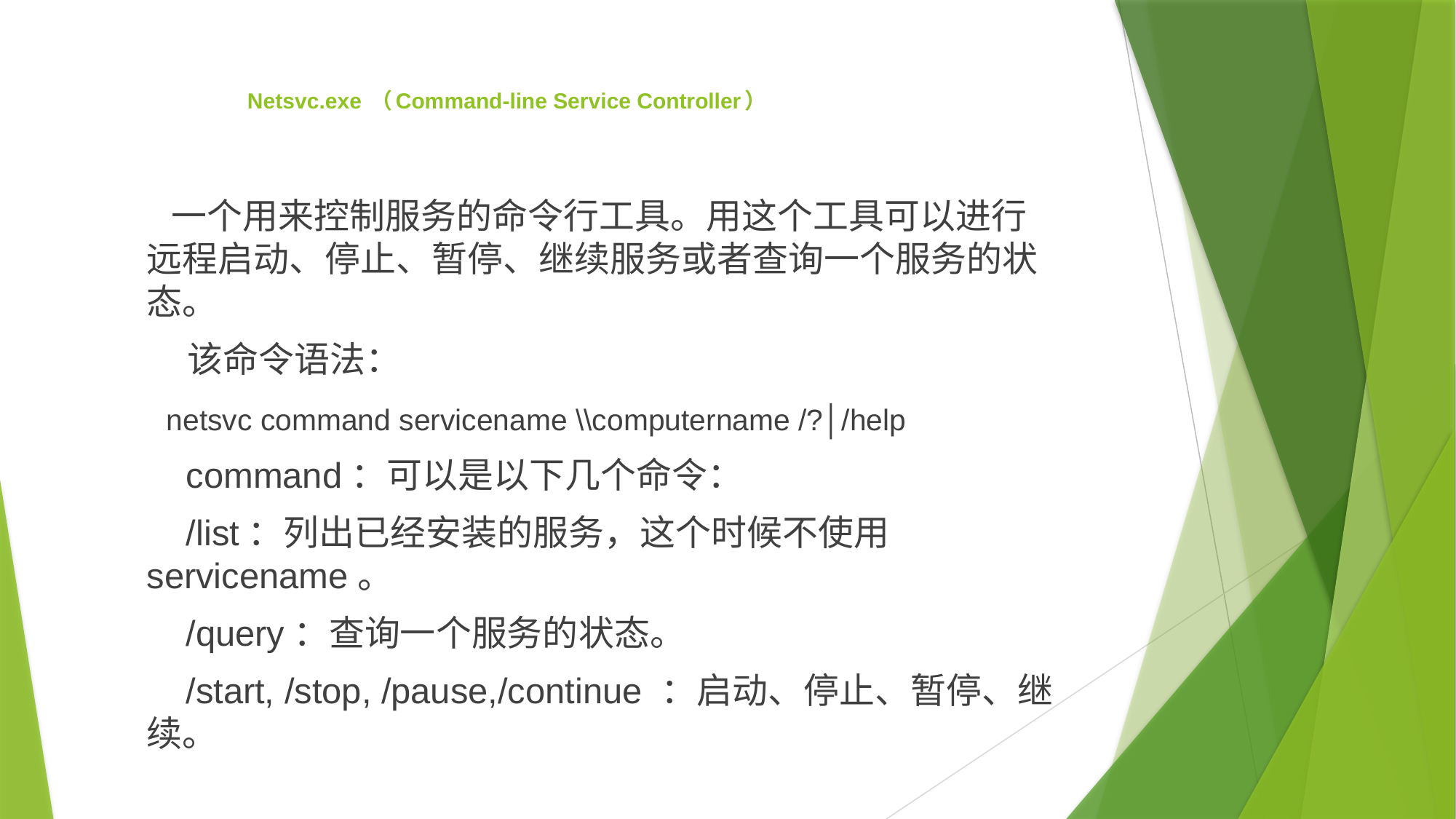

# Netsvc.exe （Command-line Service Controller）
  一个用来控制服务的命令行工具。用这个工具可以进行远程启动、停止、暂停、继续服务或者查询一个服务的状态。
    该命令语法：
  netsvc command servicename \\computername /?│/help
    command：可以是以下几个命令：
    /list：列出已经安装的服务，这个时候不使用servicename。
    /query：查询一个服务的状态。
    /start, /stop, /pause,/continue ：启动、停止、暂停、继续。